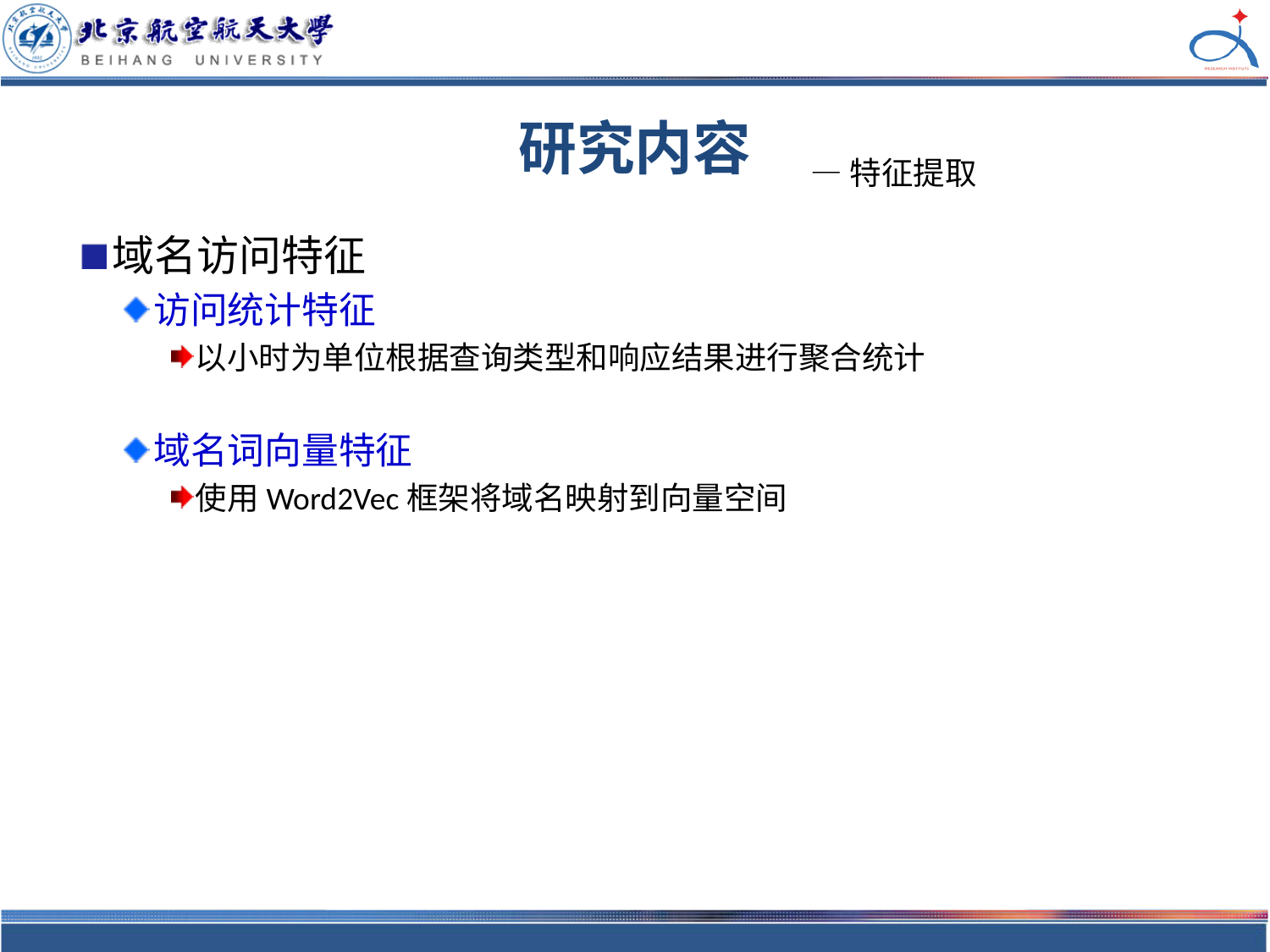

# 研究内容
—特征提取
域名访问特征
访问统计特征
以小时为单位根据查询类型和响应结果进行聚合统计

域名词向量特征
使用Word2Vec框架将域名映射到向量空间